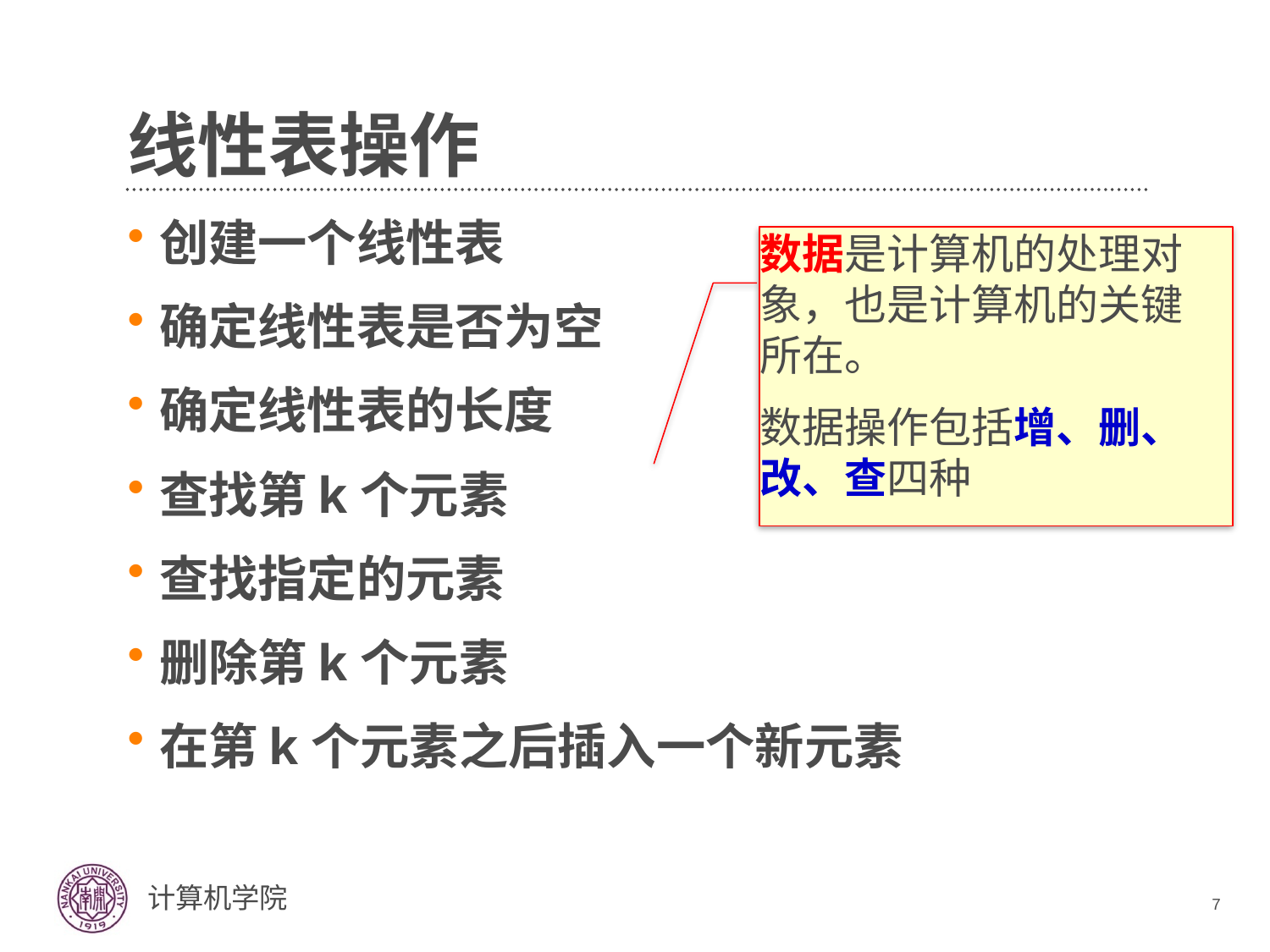

# 线性表操作
创建一个线性表
确定线性表是否为空
确定线性表的长度
查找第k个元素
查找指定的元素
删除第k个元素
在第k个元素之后插入一个新元素
数据是计算机的处理对象，也是计算机的关键所在。
数据操作包括增、删、改、查四种
7